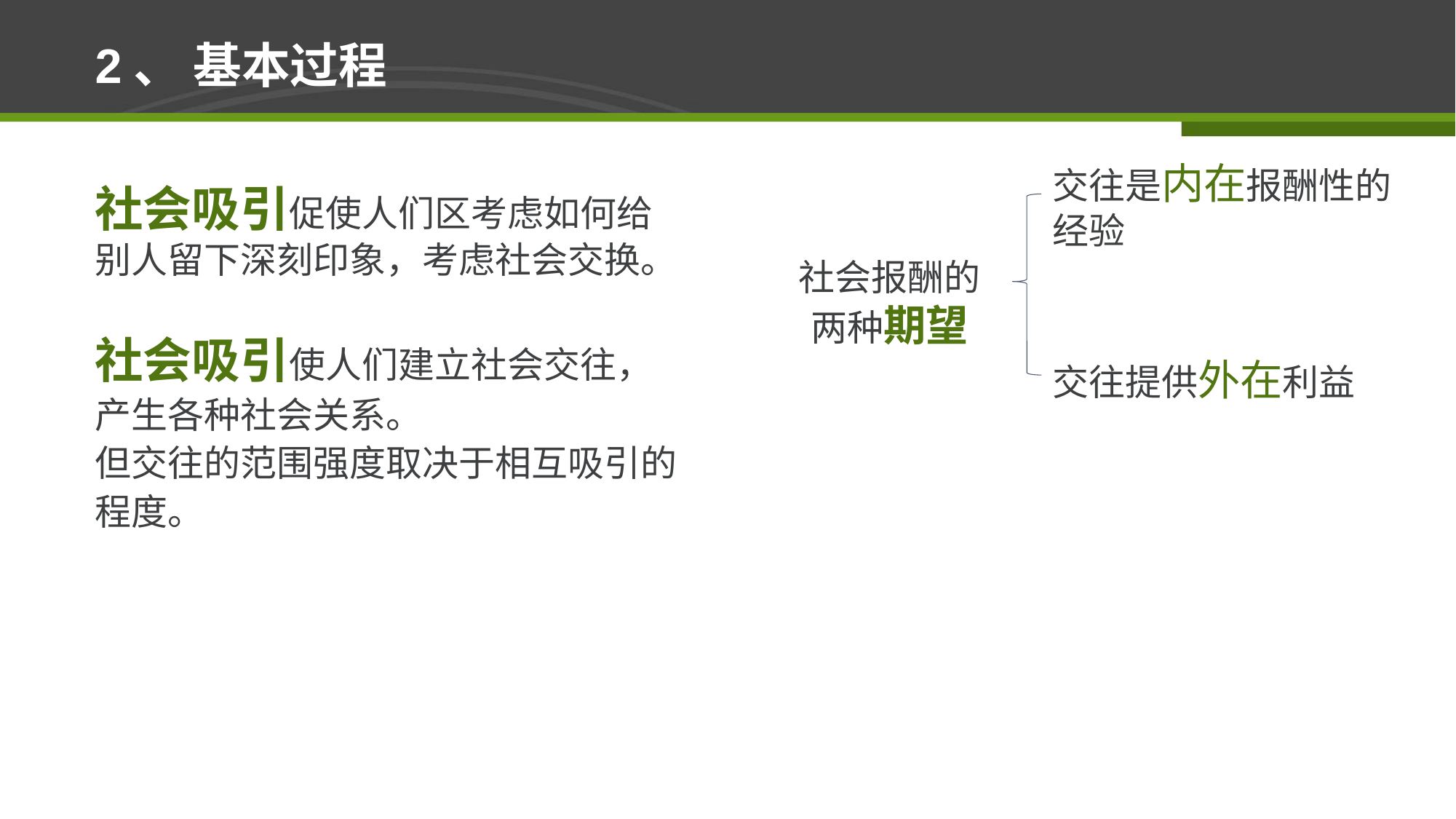

2、 基本过程
交往是内在报酬性的经验
社会吸引促使人们区考虑如何给别人留下深刻印象，考虑社会交换。

社会吸引使人们建立社会交往，产生各种社会关系。
但交往的范围强度取决于相互吸引的程度。

社会报酬的
两种期望
交往提供外在利益